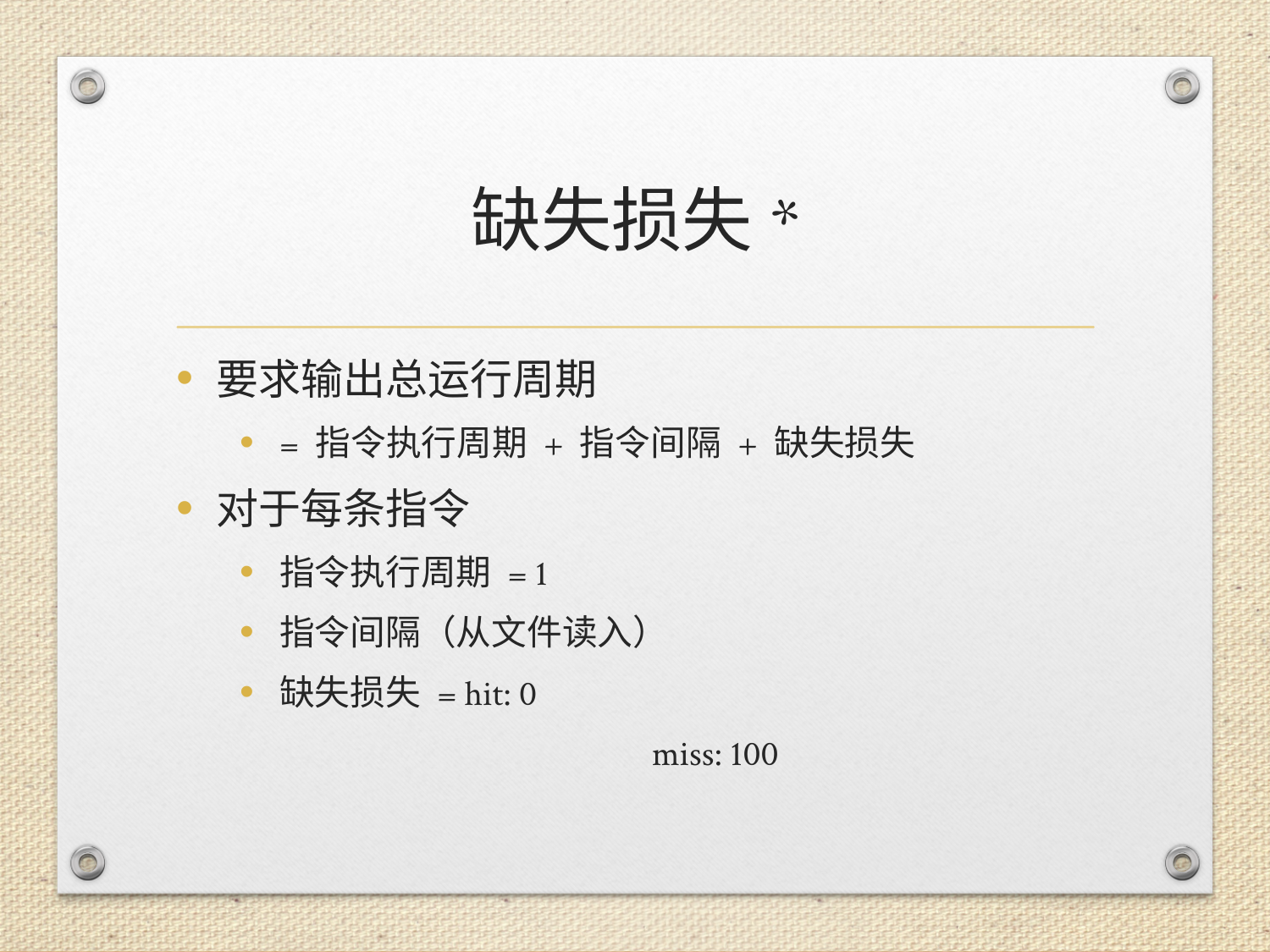

# 缺失损失*
要求输出总运行周期
= 指令执行周期 + 指令间隔 + 缺失损失
对于每条指令
指令执行周期 = 1
指令间隔（从文件读入）
缺失损失 = hit: 0
			    miss: 100